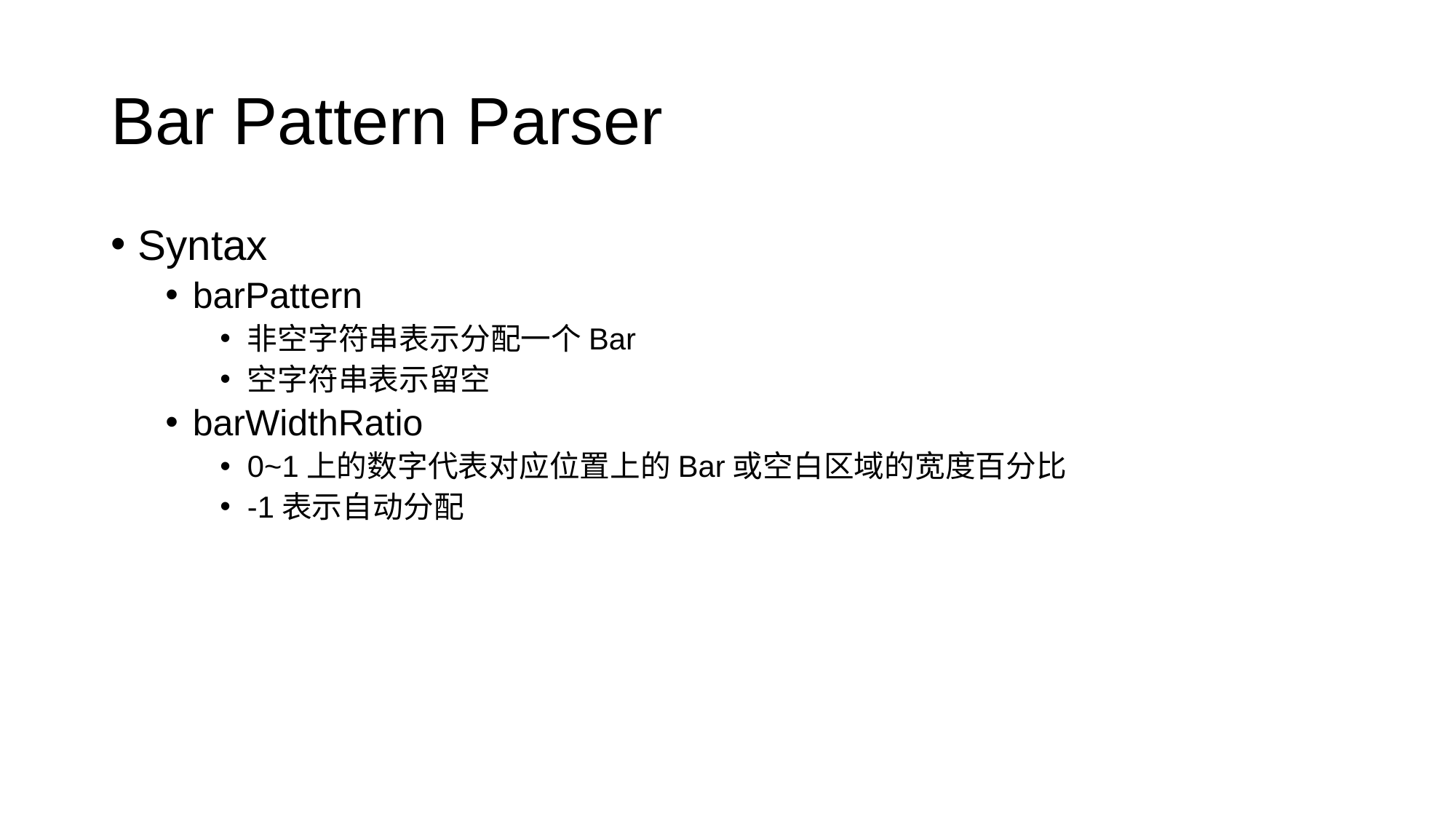

# Bar Pattern Parser
Syntax
barPattern
非空字符串表示分配一个Bar
空字符串表示留空
barWidthRatio
0~1上的数字代表对应位置上的Bar或空白区域的宽度百分比
-1表示自动分配